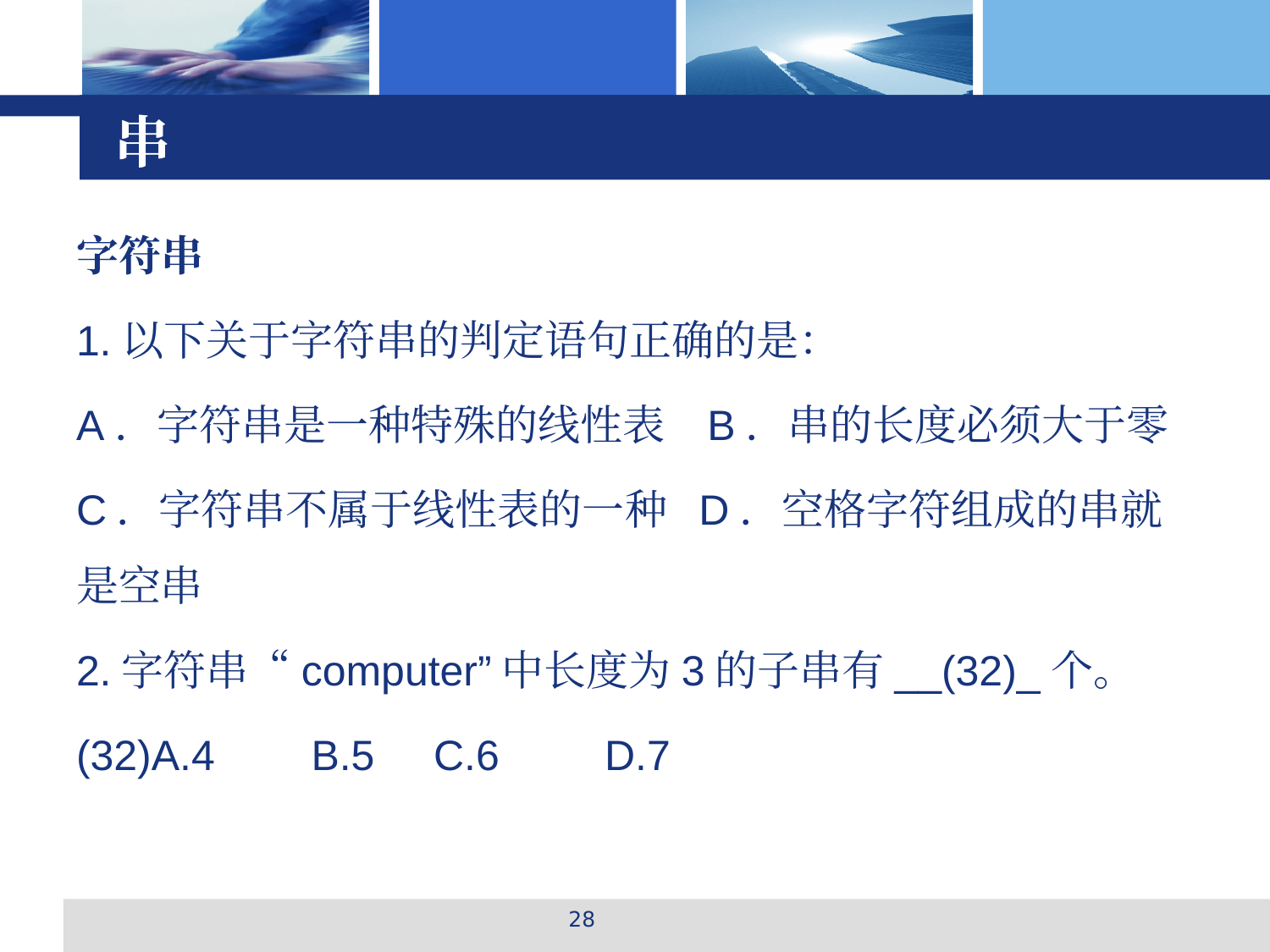

# 串
字符串
1.以下关于字符串的判定语句正确的是：
A．字符串是一种特殊的线性表   B．串的长度必须大于零
C．字符串不属于线性表的一种  D．空格字符组成的串就是空串
2.字符串“computer”中长度为3的子串有__(32)_个。
(32)A.4 　  B.5     C.6　　D.7

28